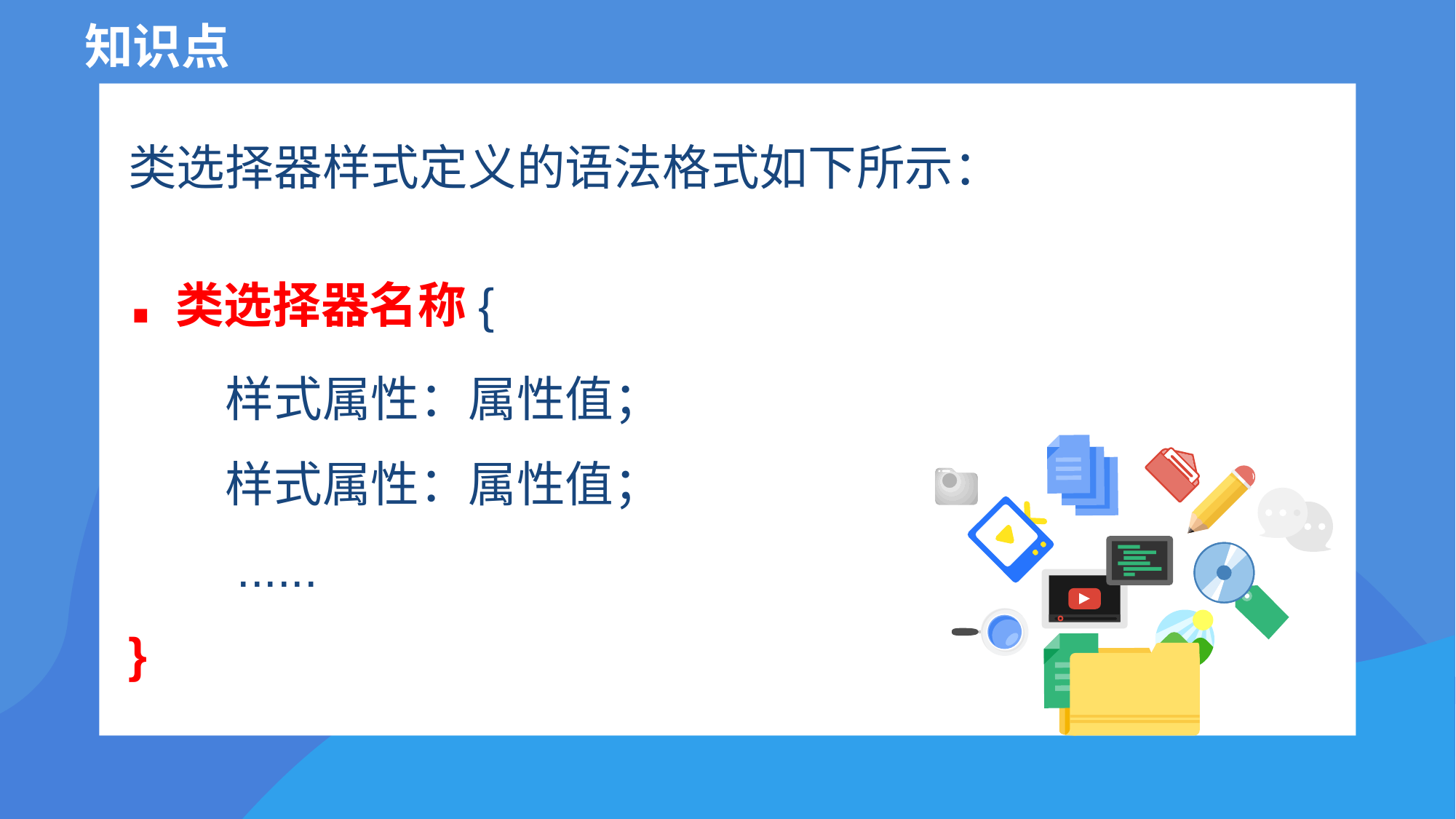

知识点
类选择器样式定义的语法格式如下所示：
.类选择器名称{
　　样式属性：属性值；
　　样式属性：属性值；
　　......
}